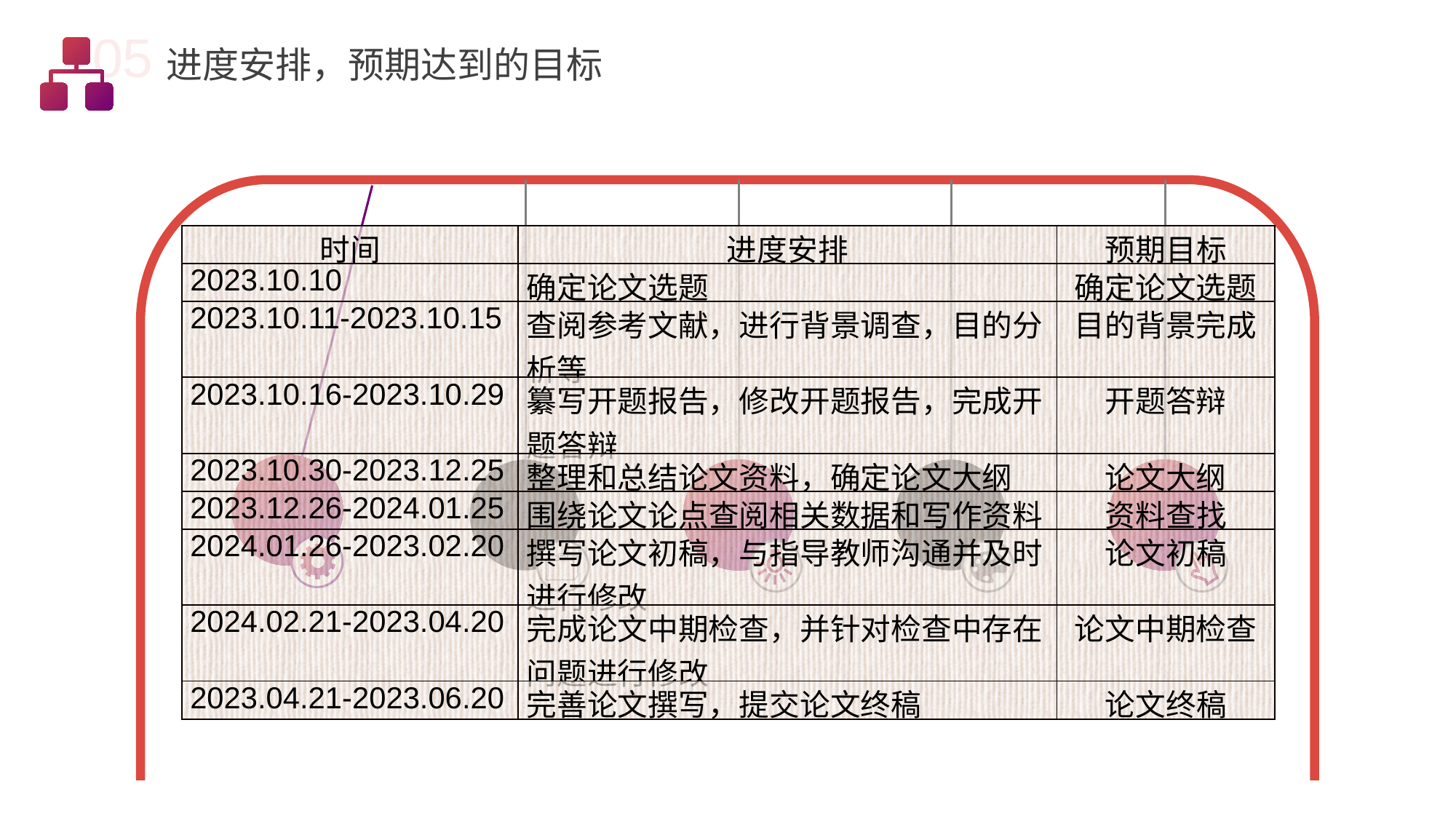

05
进度安排，预期达到的目标

| 时间 | 进度安排 | 预期目标 |
| --- | --- | --- |
| 2023.10.10 | 确定论文选题 | 确定论文选题 |
| 2023.10.11-2023.10.15 | 查阅参考文献，进行背景调查，目的分析等 | 目的背景完成 |
| 2023.10.16-2023.10.29 | 纂写开题报告，修改开题报告，完成开题答辩 | 开题答辩 |
| 2023.10.30-2023.12.25 | 整理和总结论文资料，确定论文大纲 | 论文大纲 |
| 2023.12.26-2024.01.25 | 围绕论文论点查阅相关数据和写作资料 | 资料查找 |
| 2024.01.26-2023.02.20 | 撰写论文初稿，与指导教师沟通并及时进行修改 | 论文初稿 |
| 2024.02.21-2023.04.20 | 完成论文中期检查，并针对检查中存在问题进行修改 | 论文中期检查 |
| 2023.04.21-2023.06.20 | 完善论文撰写，提交论文终稿 | 论文终稿 |